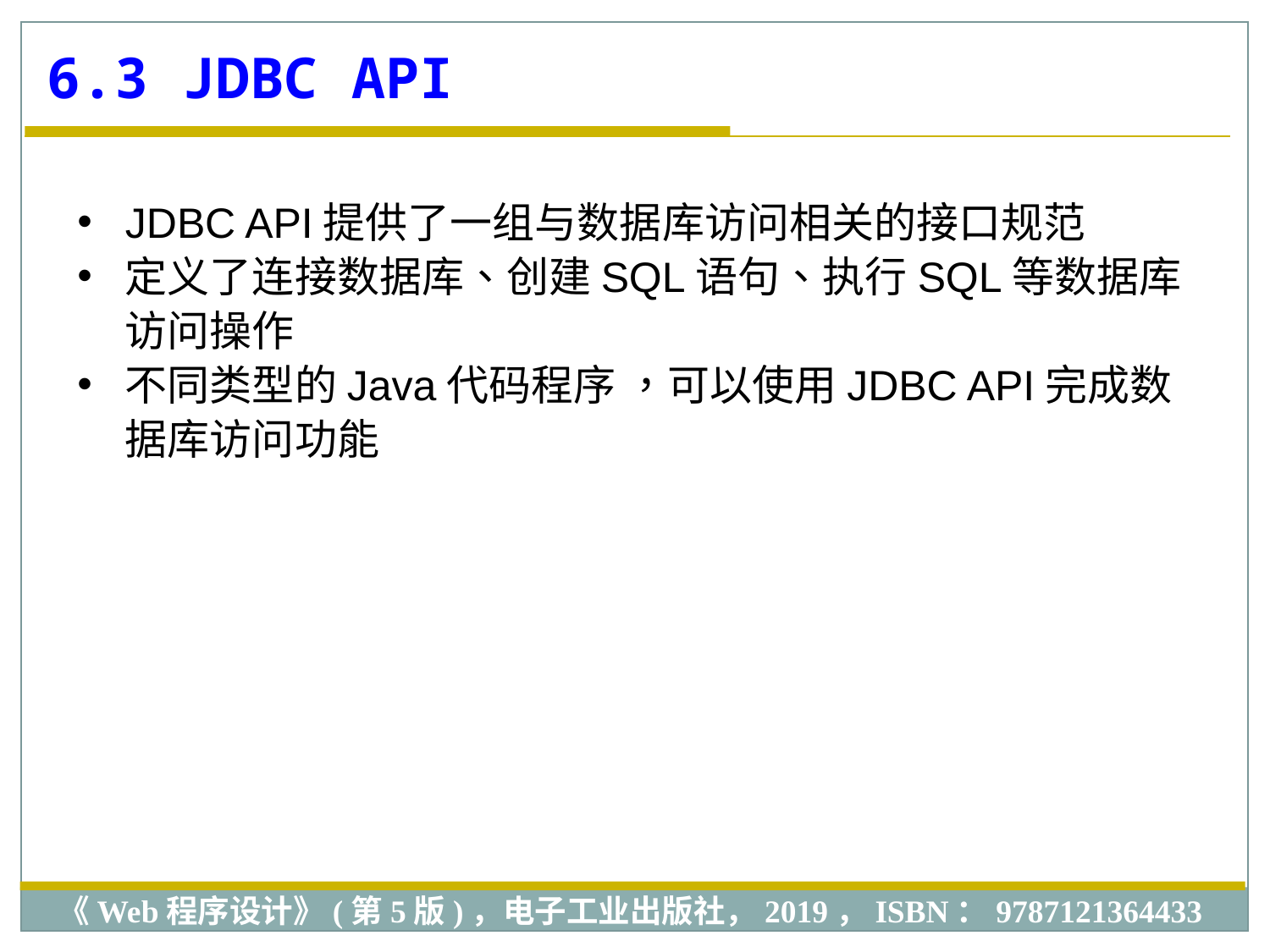

6.3 JDBC API
JDBC API提供了一组与数据库访问相关的接口规范
定义了连接数据库、创建SQL语句、执行SQL等数据库访问操作
不同类型的Java代码程序 ，可以使用JDBC API完成数据库访问功能